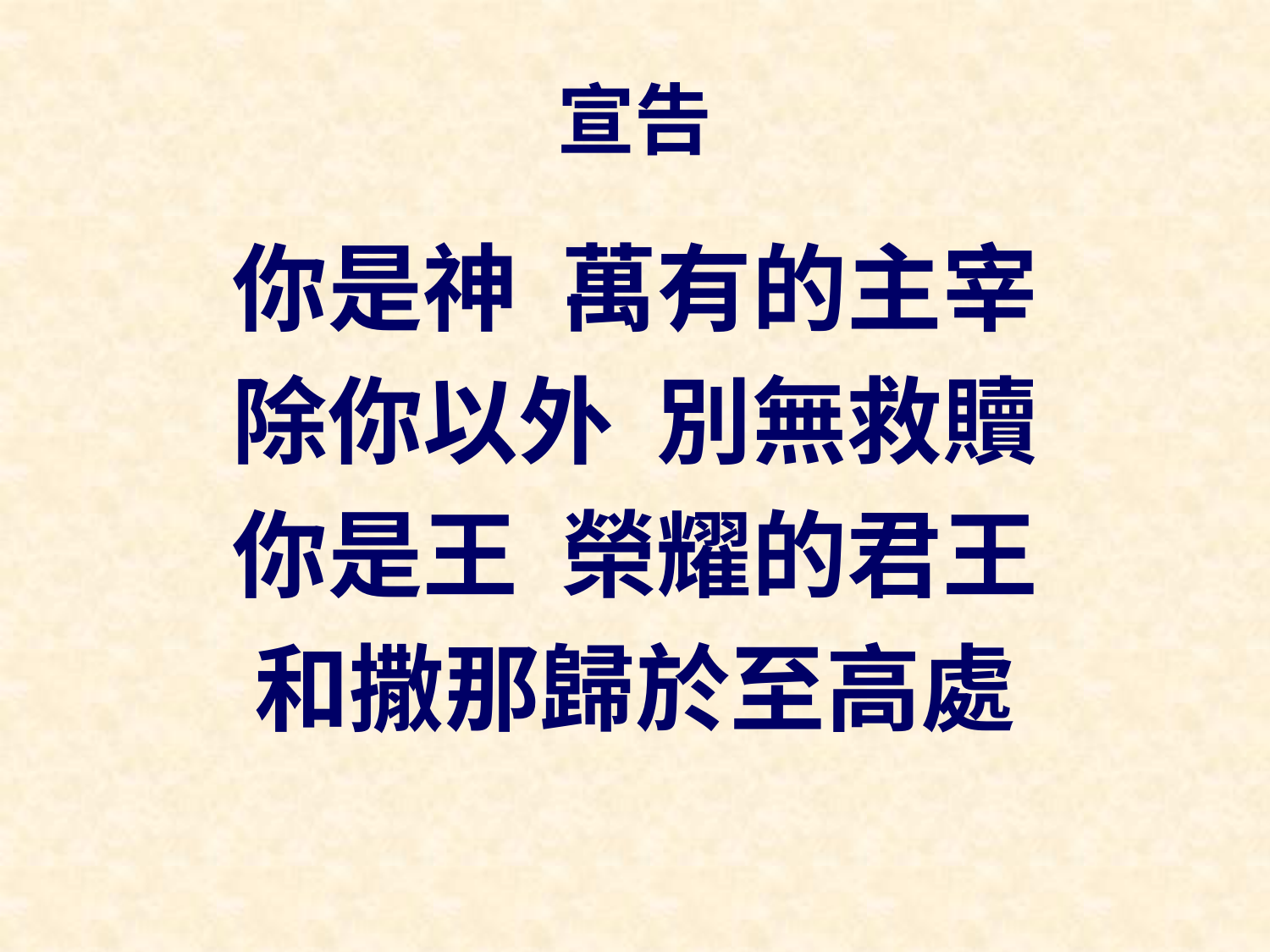

# 宣告
你是神  萬有的主宰
除你以外  別無救贖
你是王  榮耀的君王
和撒那歸於至高處